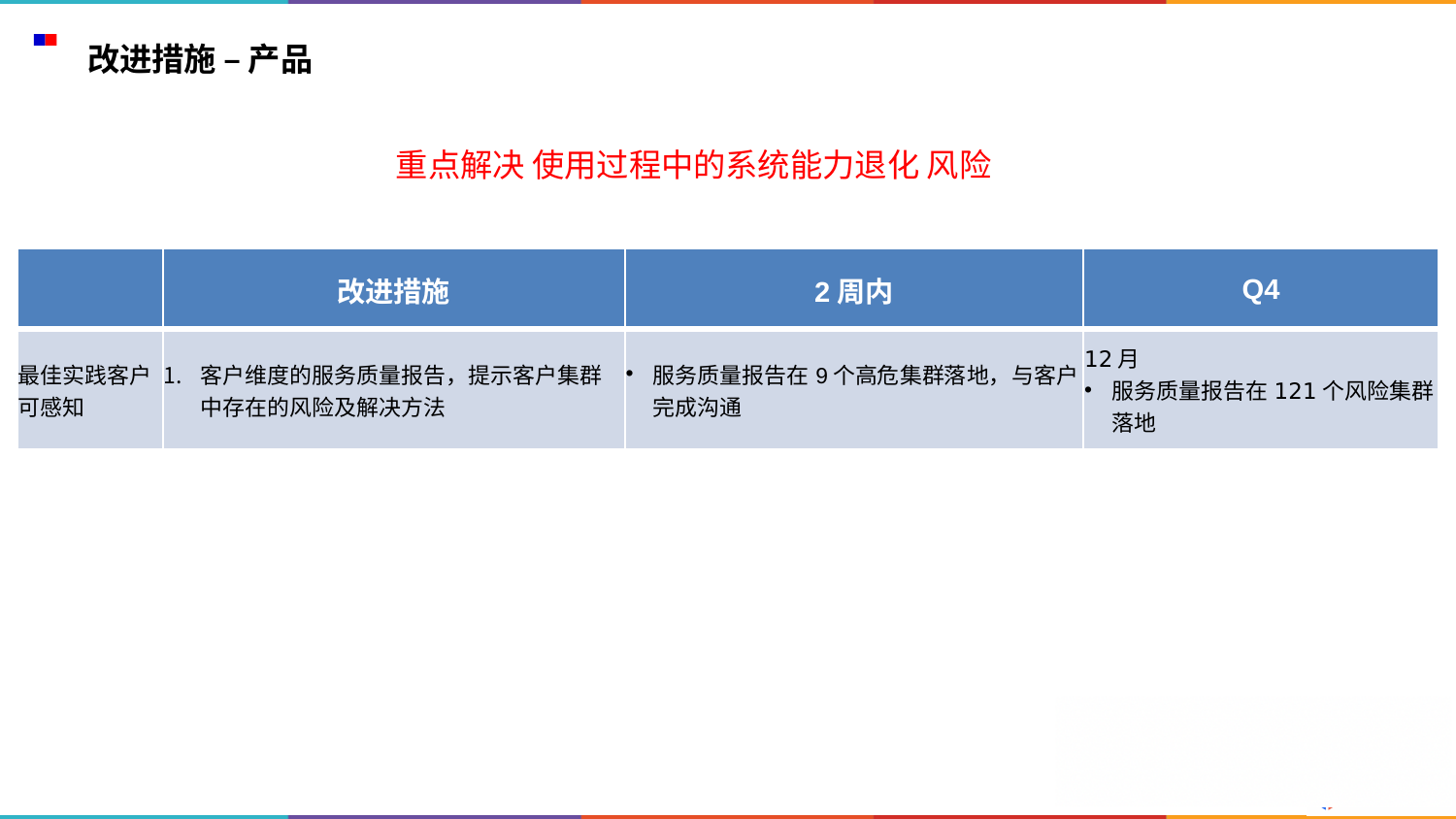

# 改进措施 – 产品
重点解决 使用过程中的系统能力退化 风险
|  | 改进措施 | 2周内 | Q4 |
| --- | --- | --- | --- |
| 最佳实践客户可感知 | 客户维度的服务质量报告，提示客户集群中存在的风险及解决方法 | 服务质量报告在9个高危集群落地，与客户完成沟通 | 12月 服务质量报告在121个风险集群落地 |